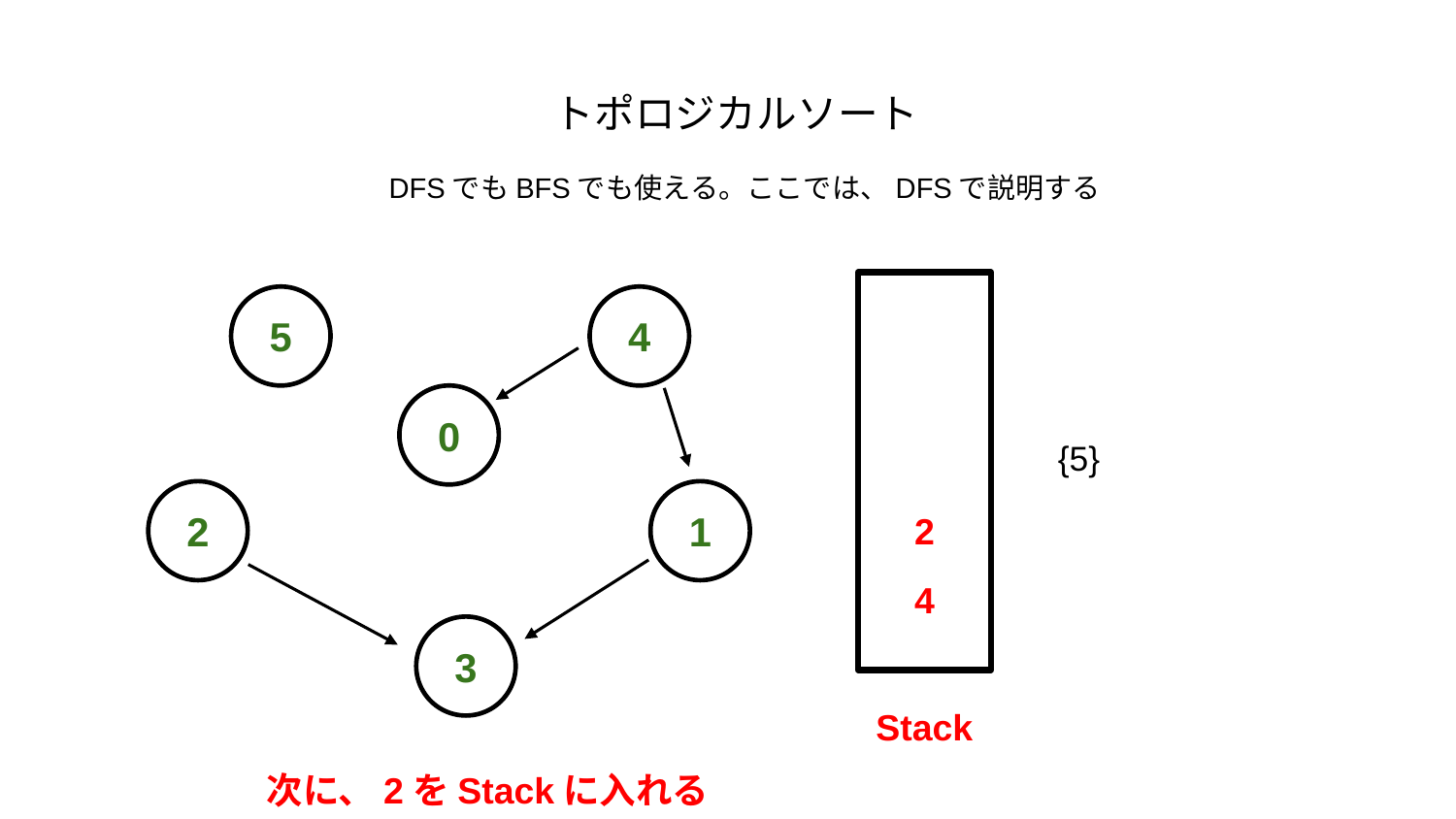

トポロジカルソート
DFSでもBFSでも使える。ここでは、DFSで説明する

5
4
0
{5}
2
1
2
4
3
Stack
次に、2をStackに入れる